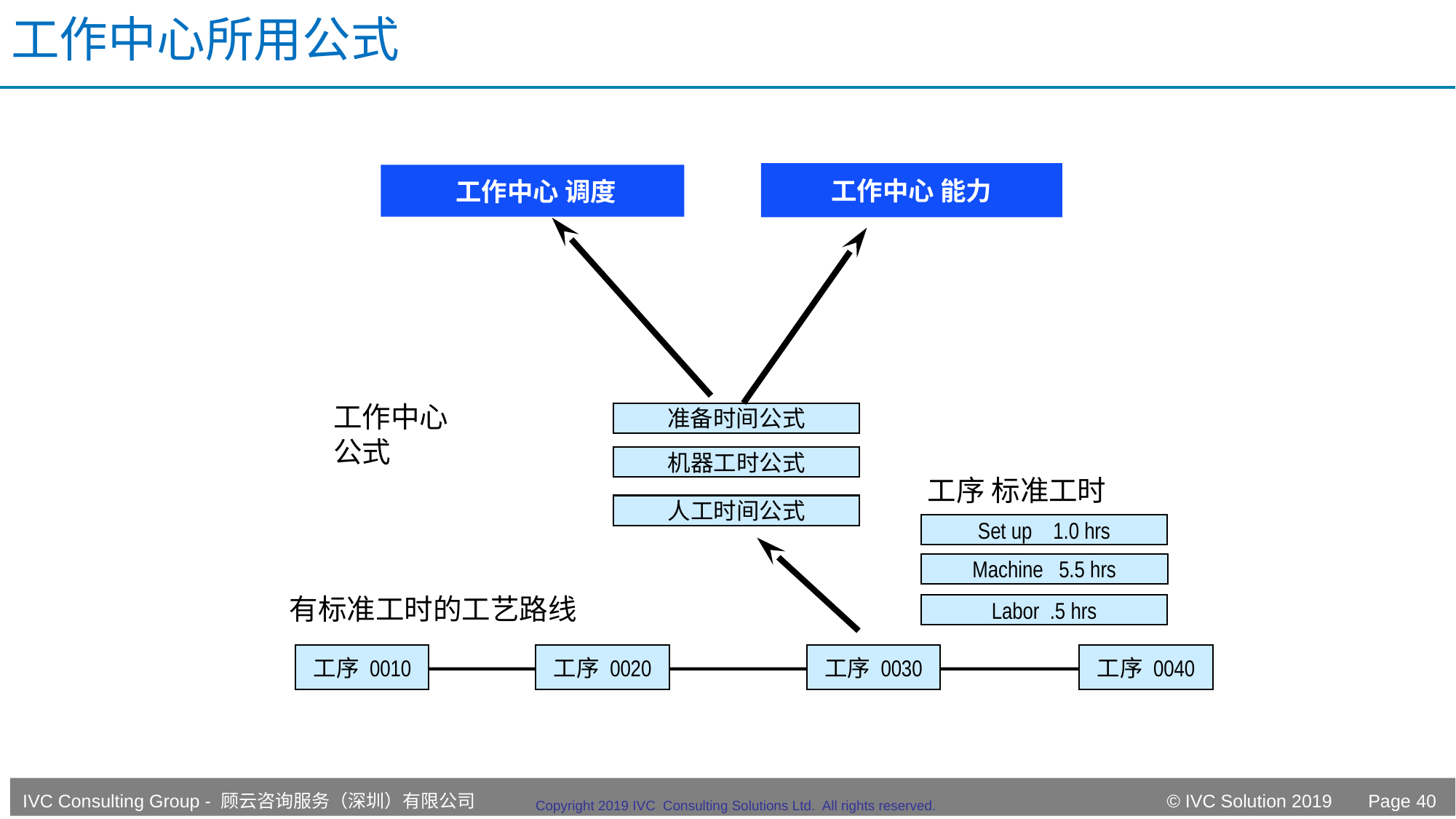

# 工作中心所用公式
工作中心 能力
          工作中心 调度

工作中心
公式
准备时间公式
机器工时公式
工序 标准工时
人工时间公式
Set up    1.0 hrs

Machine   5.5 hrs
有标准工时的工艺路线
Labor  .5 hrs
工序 0010
工序 0020
工序 0030
工序 0040